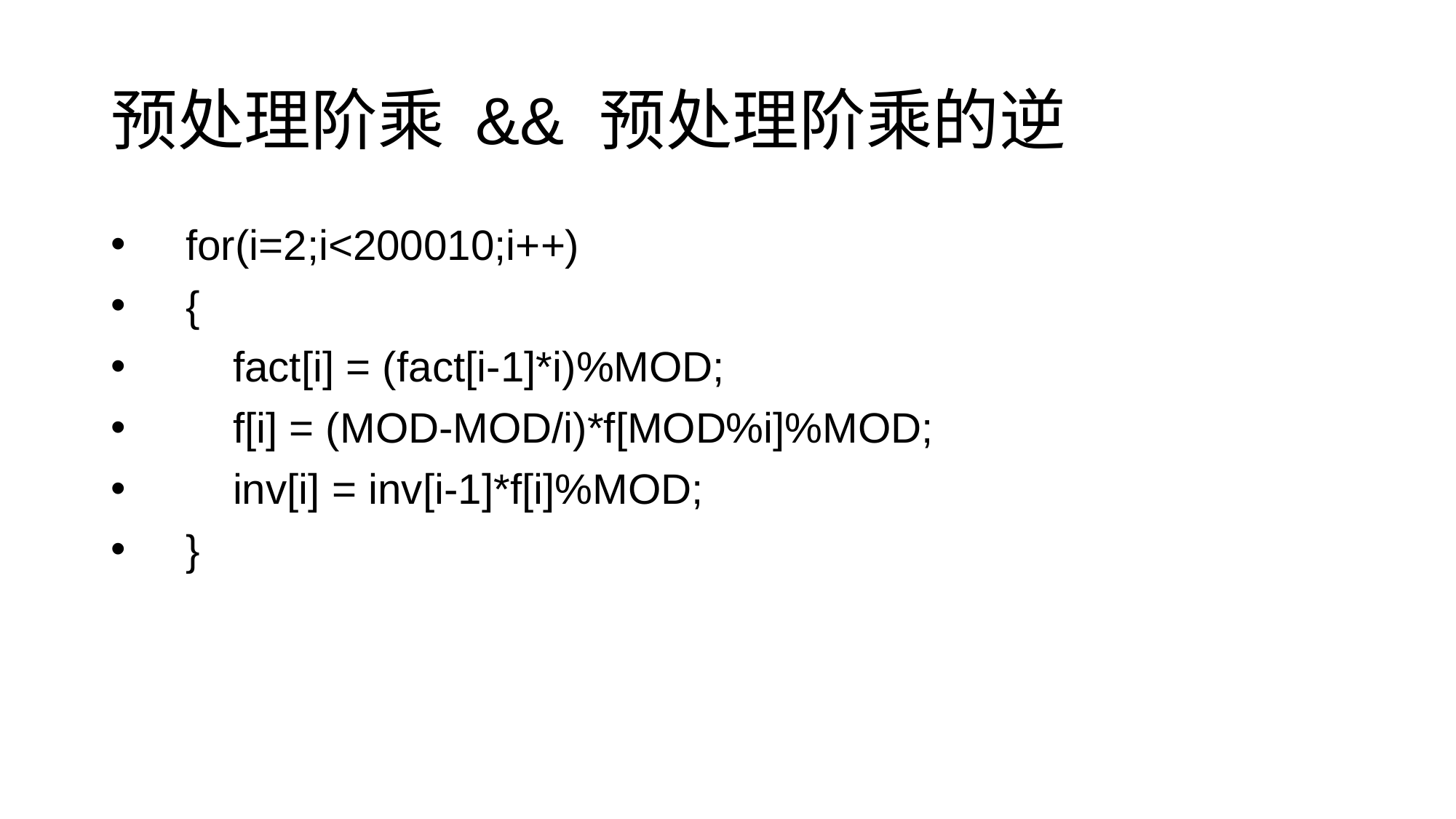

# 预处理阶乘 && 预处理阶乘的逆
    for(i=2;i<200010;i++)
    {
        fact[i] = (fact[i-1]*i)%MOD;
        f[i] = (MOD-MOD/i)*f[MOD%i]%MOD;
        inv[i] = inv[i-1]*f[i]%MOD;
    }